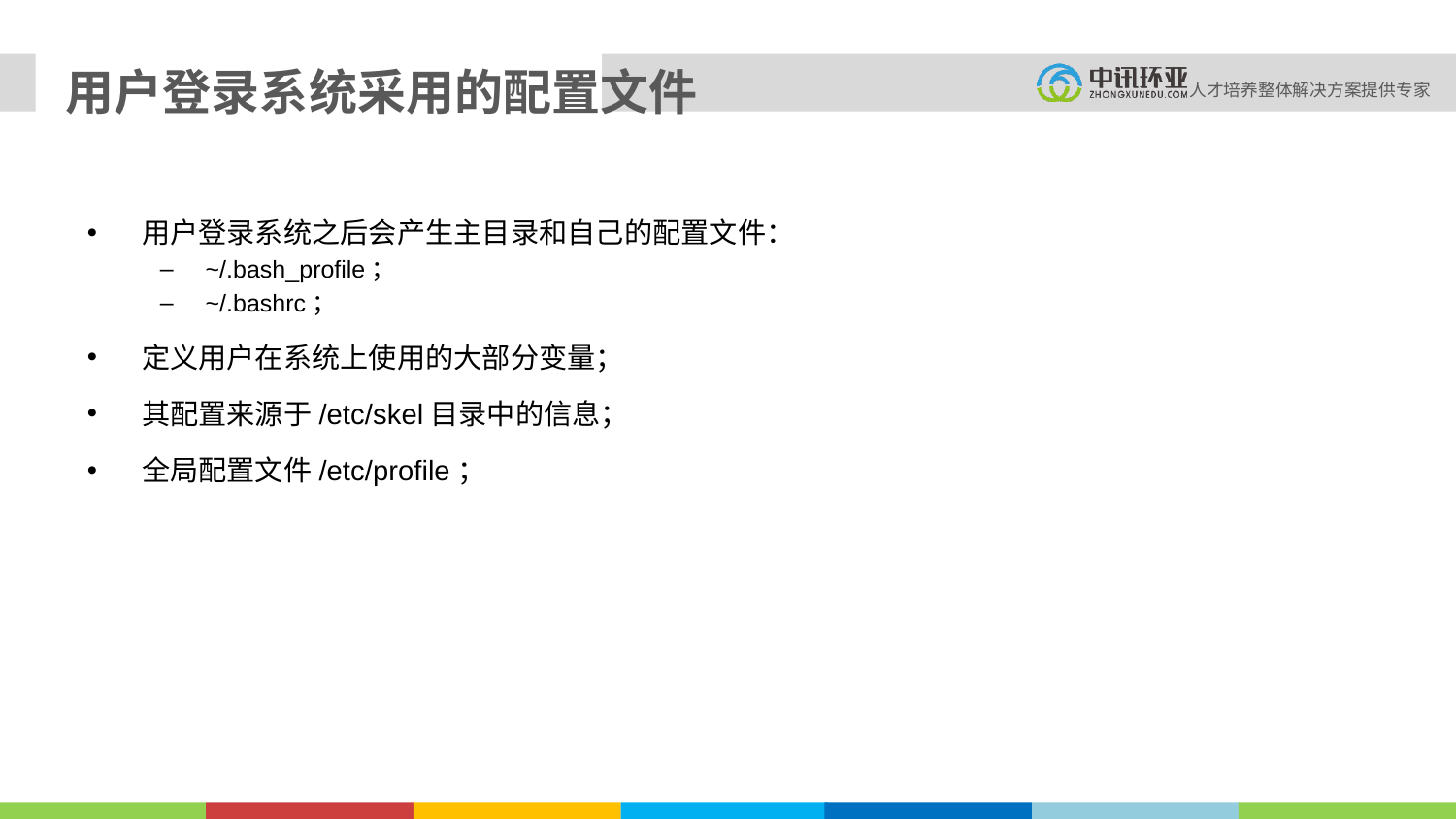

# 用户登录系统采用的配置文件
用户登录系统之后会产生主目录和自己的配置文件：
~/.bash_profile；
~/.bashrc；
定义用户在系统上使用的大部分变量；
其配置来源于/etc/skel目录中的信息；
全局配置文件/etc/profile；